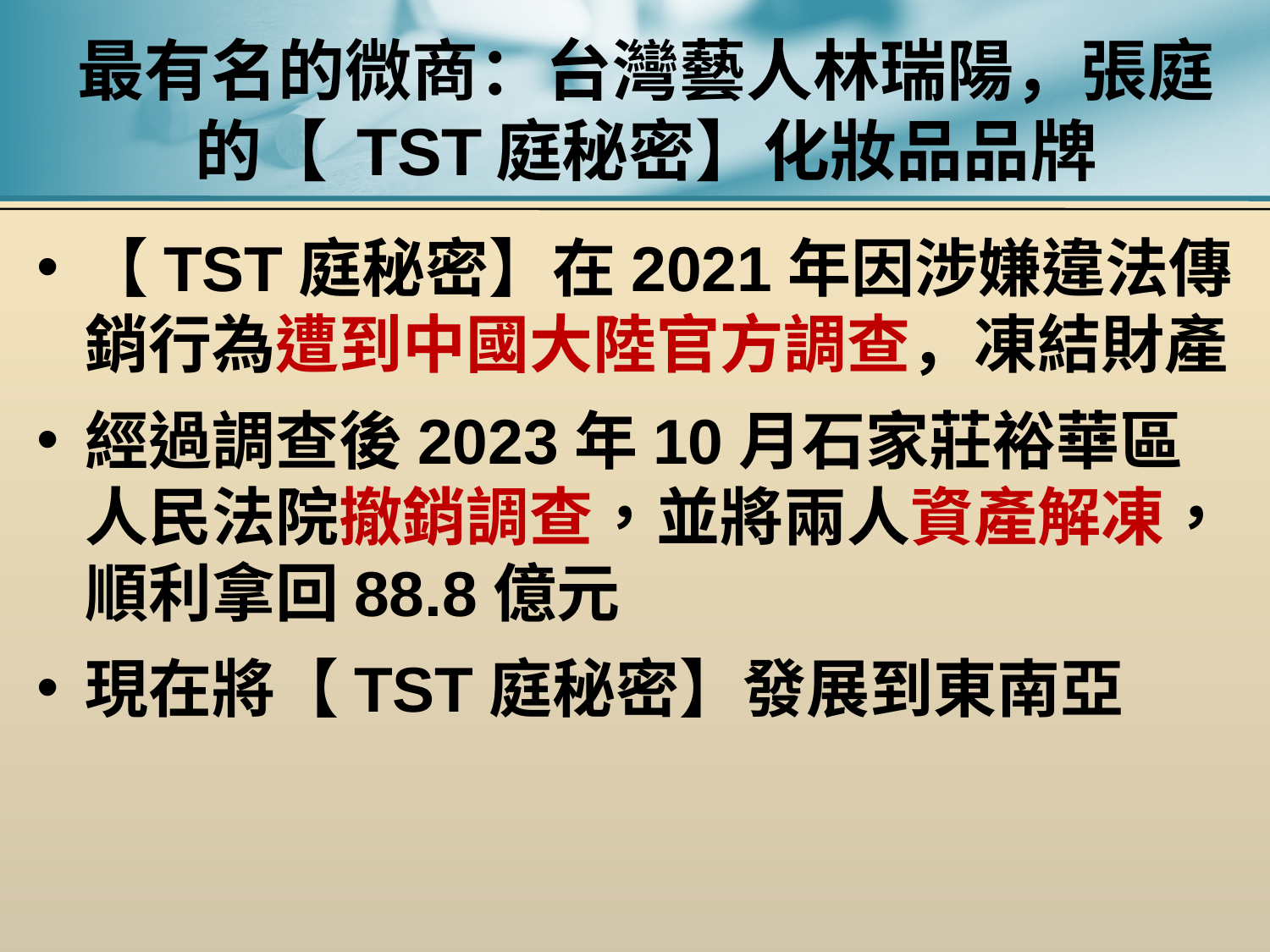

# 最有名的微商：台灣藝人林瑞陽，張庭的【 TST庭秘密】化妝品品牌
【TST庭秘密】在2021年因涉嫌違法傳銷行為遭到中國大陸官方調查，凍結財產
經過調查後2023年10月石家莊裕華區人民法院撤銷調查，並將兩人資產解凍，順利拿回88.8億元
現在將【TST庭秘密】發展到東南亞